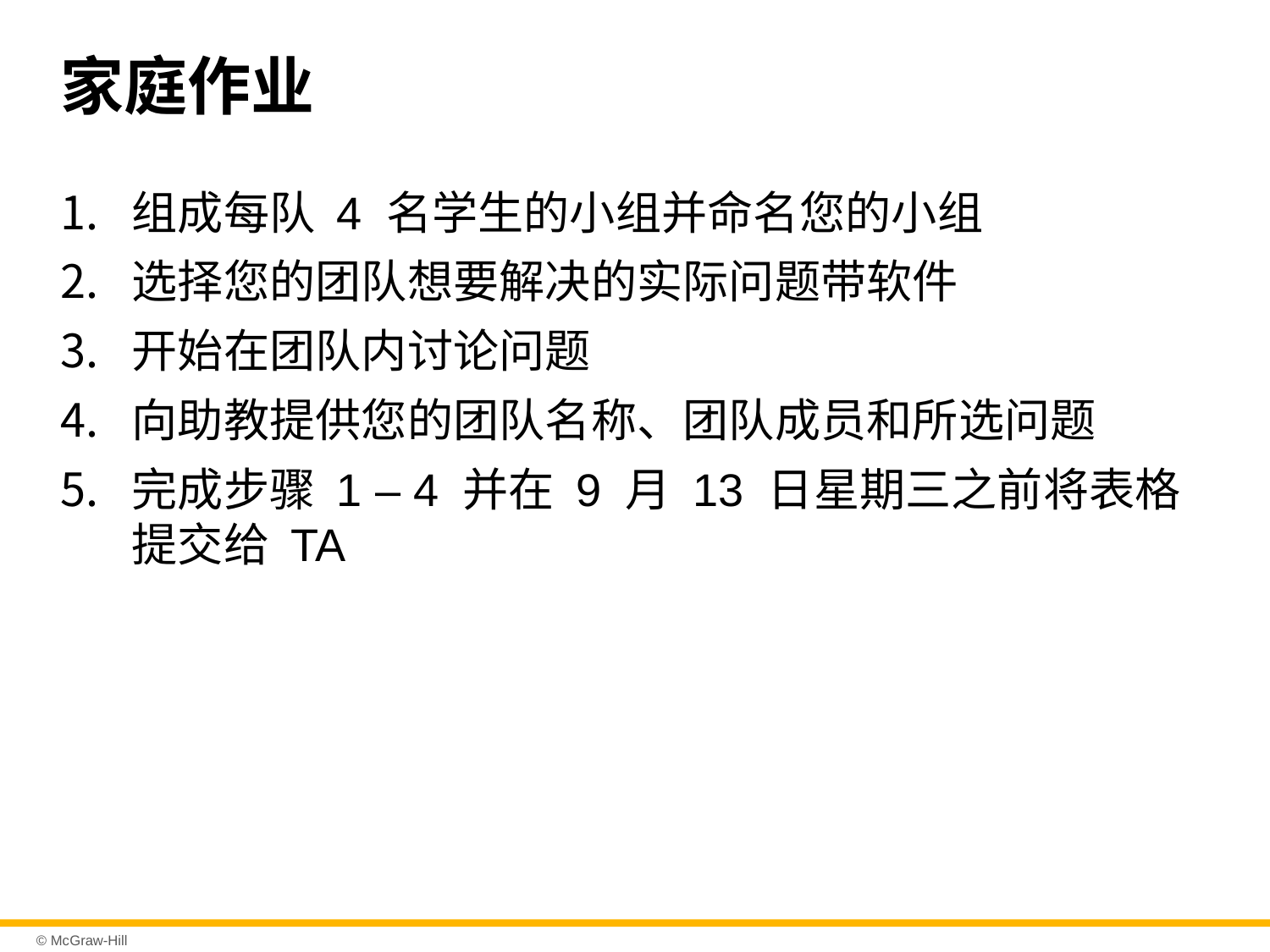

# 家庭作业
组成每队 4 名学生的小组并命名您的小组
选择您的团队想要解决的实际问题带软件
开始在团队内讨论问题
向助教提供您的团队名称、团队成员和所选问题
完成步骤 1 – 4 并在 9 月 13 日星期三之前将表格提交给 TA
15